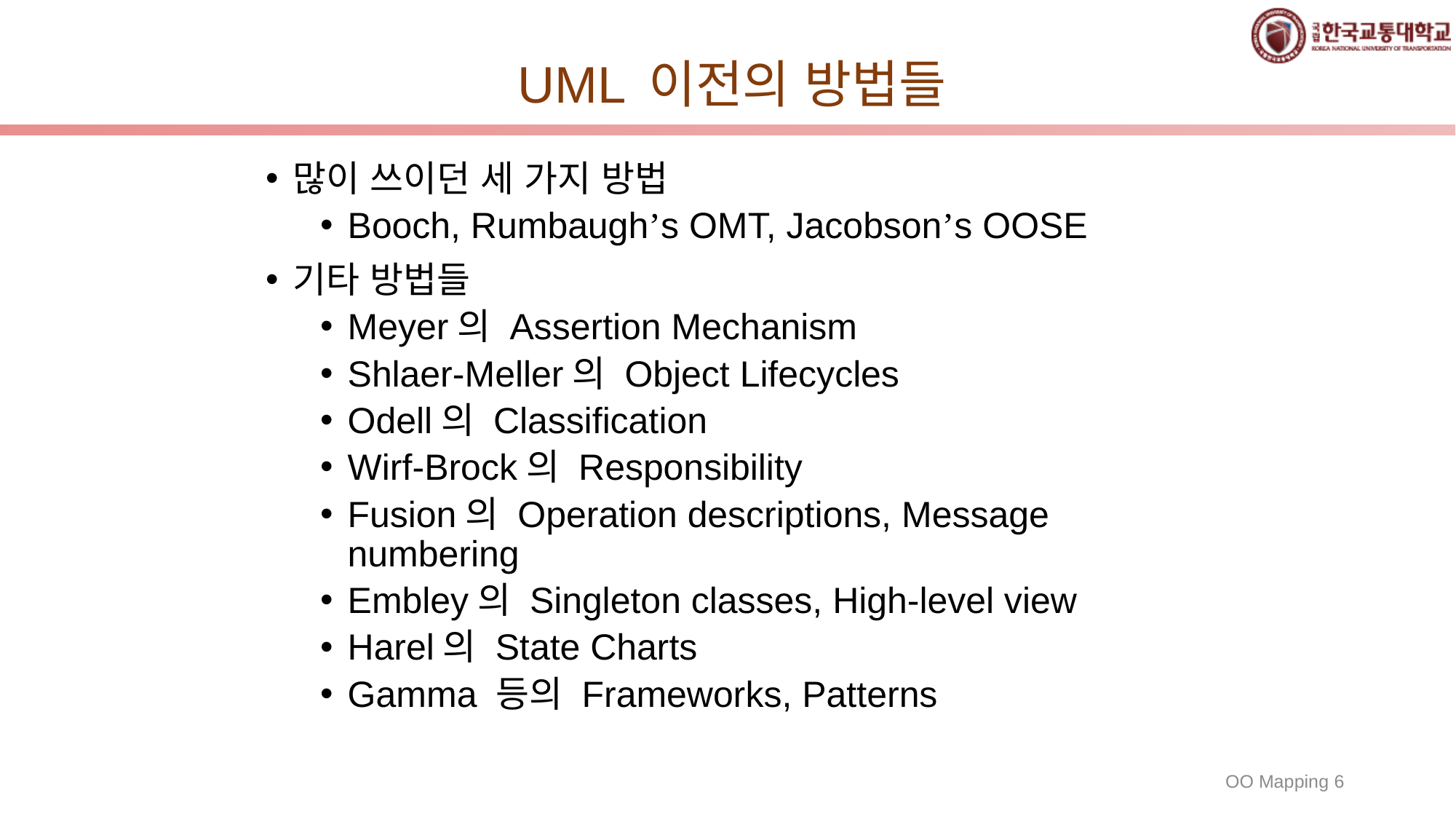

# UML 이전의 방법들
많이 쓰이던 세 가지 방법
Booch, Rumbaugh’s OMT, Jacobson’s OOSE
기타 방법들
Meyer의 Assertion Mechanism
Shlaer-Meller의 Object Lifecycles
Odell의 Classification
Wirf-Brock의 Responsibility
Fusion의 Operation descriptions, Message numbering
Embley의 Singleton classes, High-level view
Harel의 State Charts
Gamma 등의 Frameworks, Patterns
6